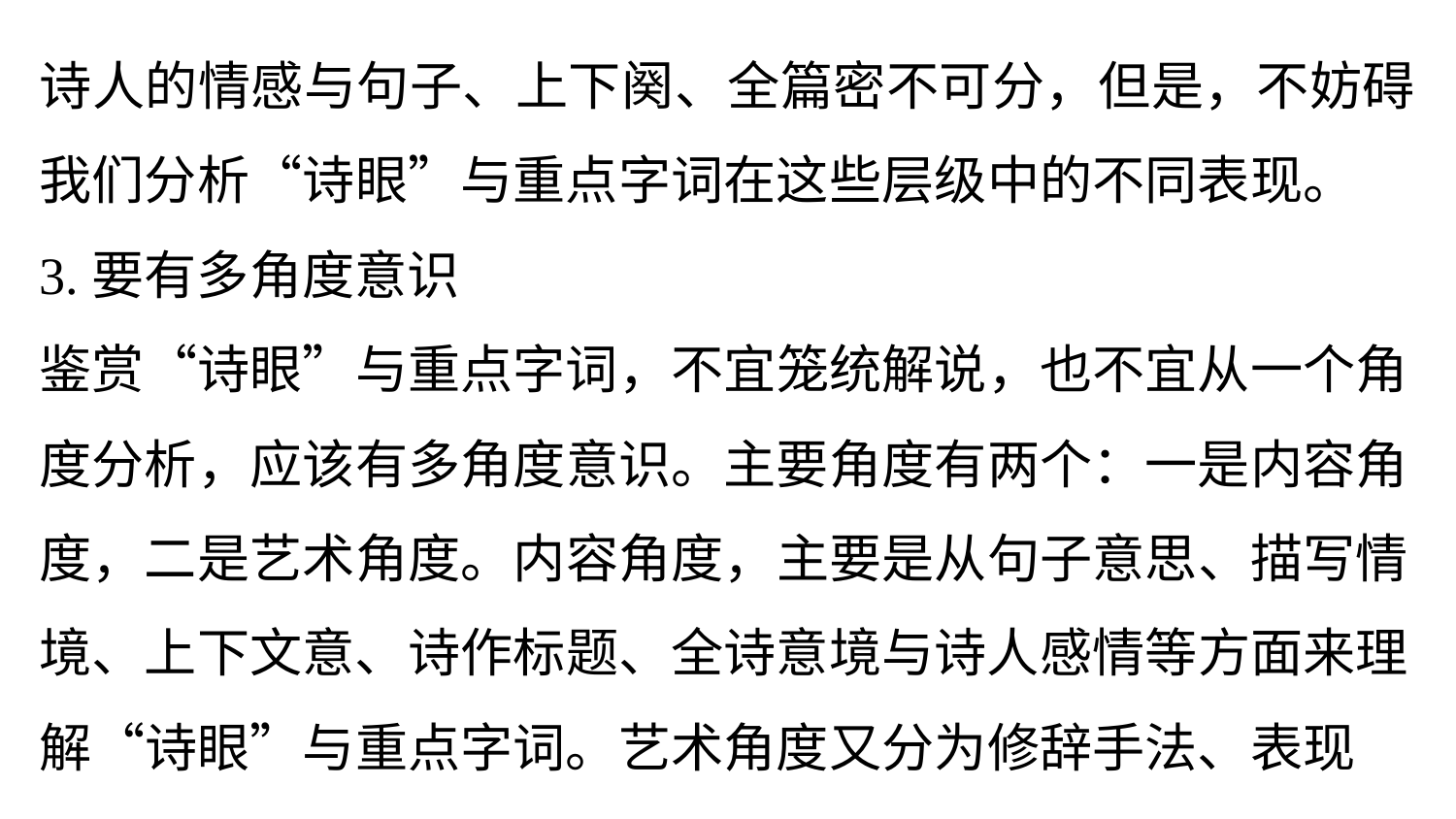

诗人的情感与句子、上下阕、全篇密不可分，但是，不妨碍我们分析“诗眼”与重点字词在这些层级中的不同表现。
3.要有多角度意识
鉴赏“诗眼”与重点字词，不宜笼统解说，也不宜从一个角度分析，应该有多角度意识。主要角度有两个：一是内容角度，二是艺术角度。内容角度，主要是从句子意思、描写情境、上下文意、诗作标题、全诗意境与诗人感情等方面来理解“诗眼”与重点字词。艺术角度又分为修辞手法、表现